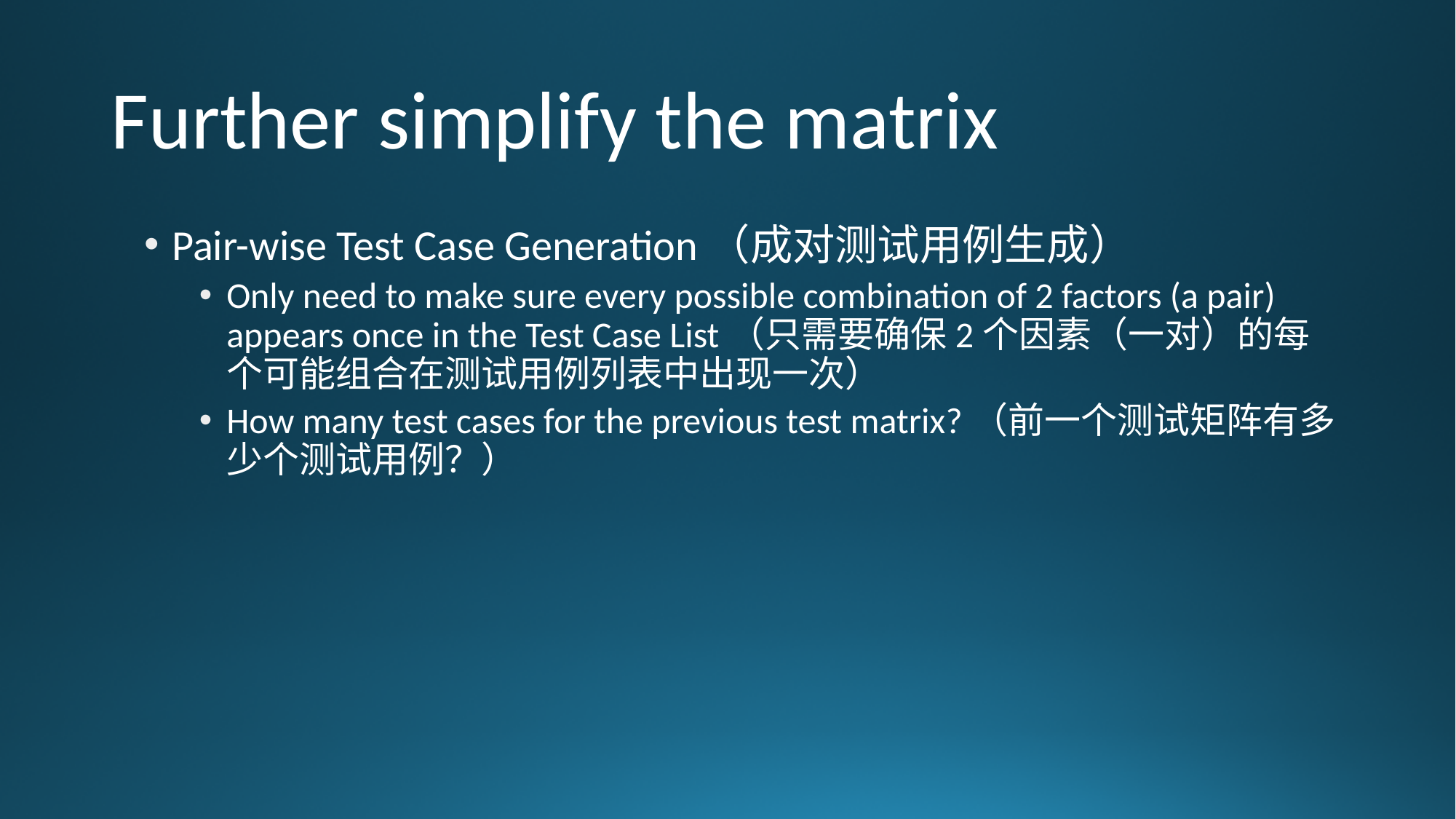

# Further simplify the matrix
Pair-wise Test Case Generation（成对测试用例生成）
Only need to make sure every possible combination of 2 factors (a pair) appears once in the Test Case List（只需要确保2个因素（一对）的每个可能组合在测试用例列表中出现一次）
How many test cases for the previous test matrix?（前一个测试矩阵有多少个测试用例？）